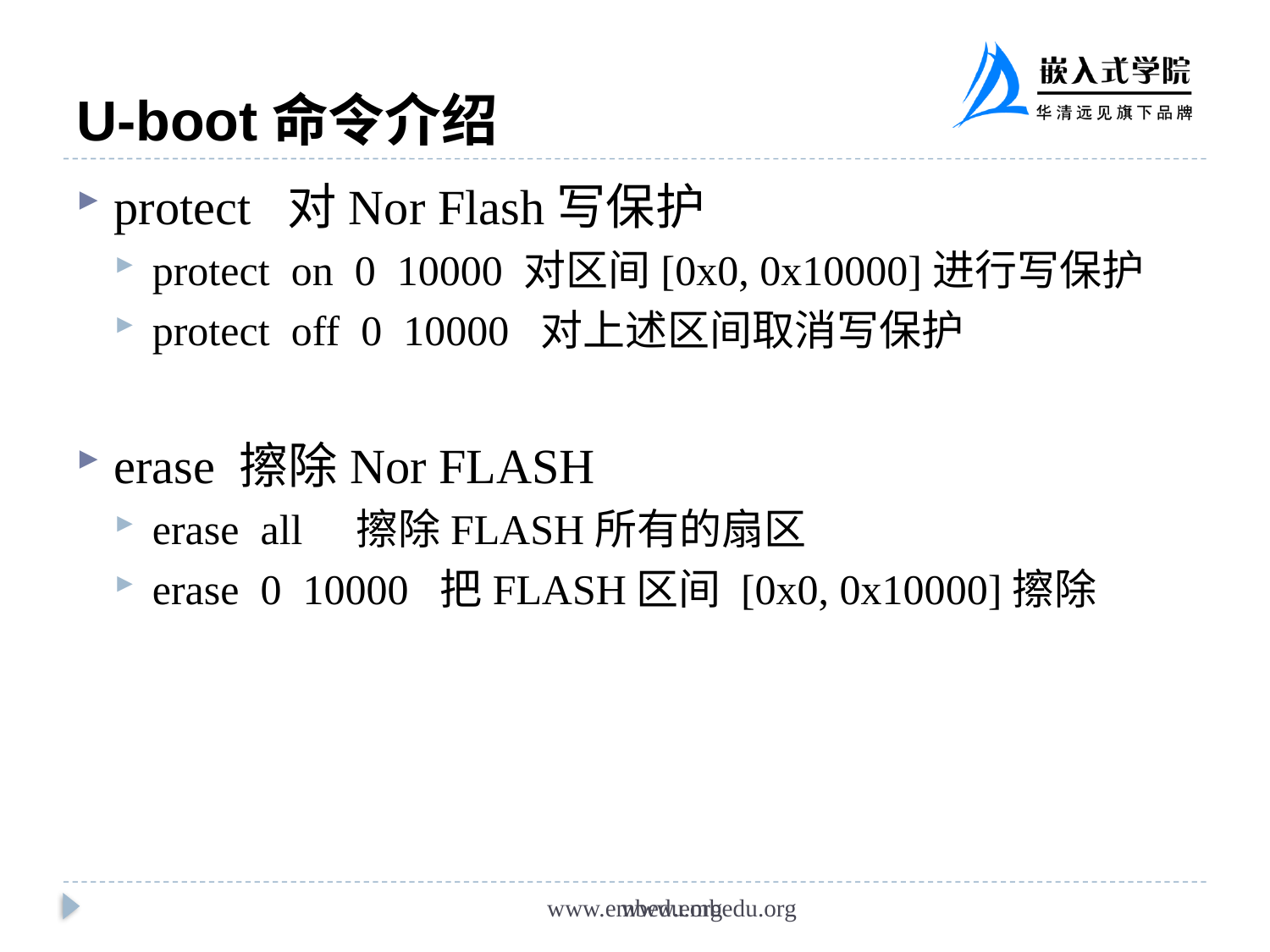

# U-boot命令介绍
protect  对Nor Flash写保护
protect  on  0  10000 对区间[0x0, 0x10000]进行写保护
protect  off  0  10000  对上述区间取消写保护

erase 擦除Nor FLASH
erase  all    擦除FLASH所有的扇区
erase  0  10000  把FLASH区间 [0x0, 0x10000]擦除
www.embedu.org
www.embedu.org